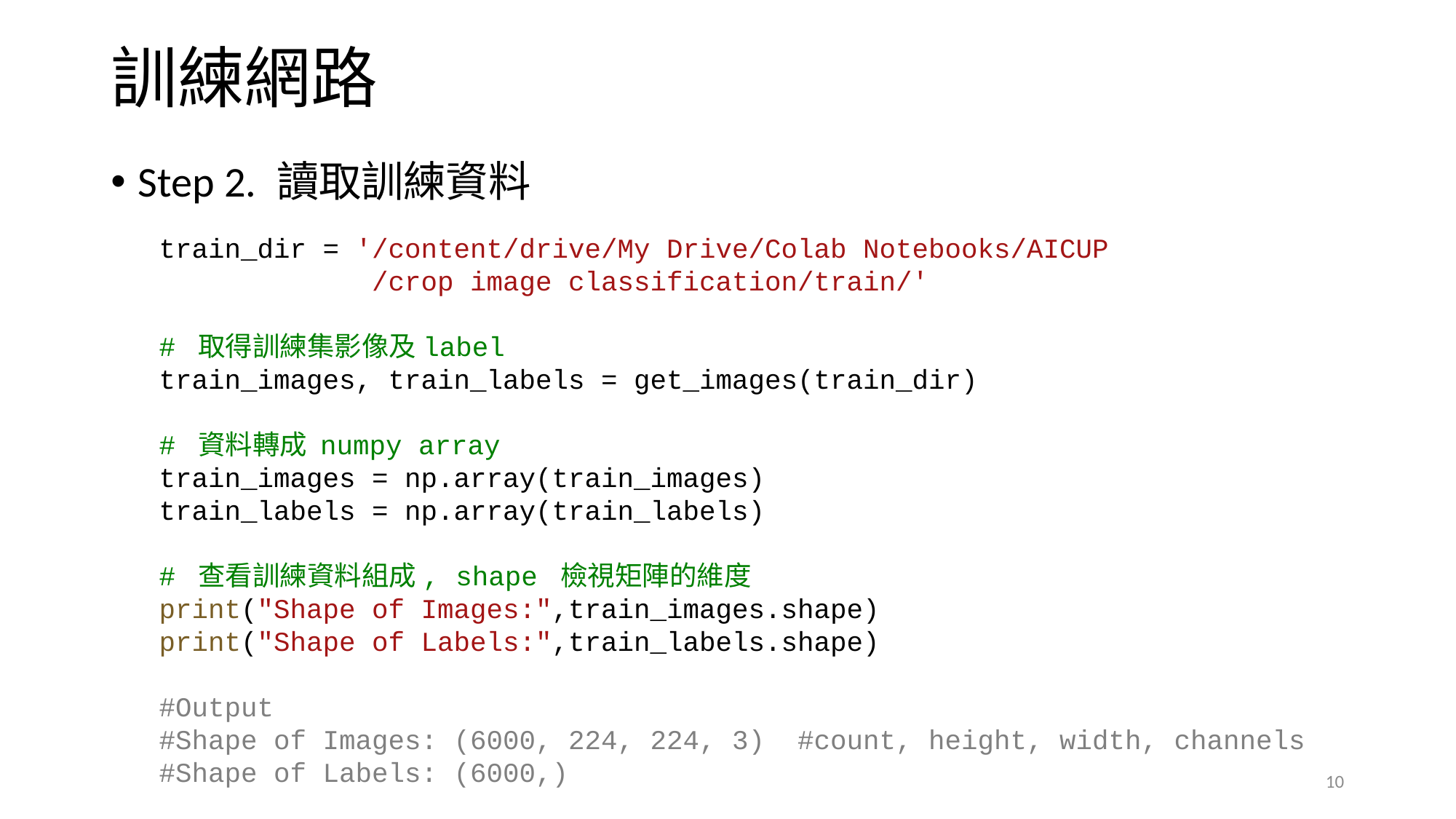

# 訓練網路
Step 2. 讀取訓練資料
train_dir = '/content/drive/My Drive/Colab Notebooks/AICUP
             /crop image classification/train/'

# 取得訓練集影像及label
train_images, train_labels = get_images(train_dir)

# 資料轉成 numpy array
train_images = np.array(train_images)
train_labels = np.array(train_labels)

# 查看訓練資料組成, shape 檢視矩陣的維度
print("Shape of Images:",train_images.shape)
print("Shape of Labels:",train_labels.shape)

#Output
#Shape of Images: (6000, 224, 224, 3)  #count, height, width, channels
#Shape of Labels: (6000,)

10